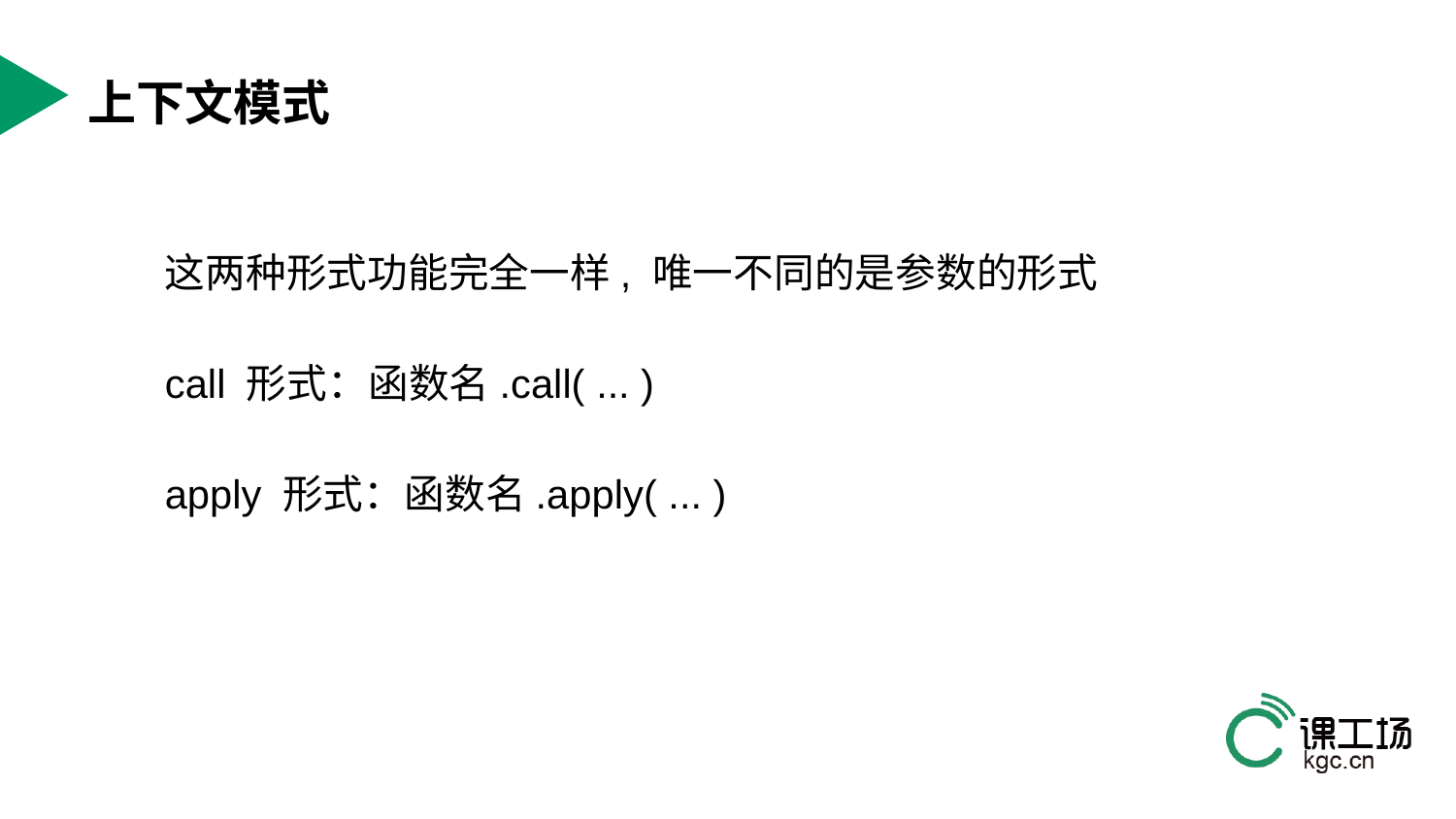

# 上下文模式
这两种形式功能完全一样, 唯一不同的是参数的形式
call 形式：函数名.call( ... )
apply 形式：函数名.apply( ... )